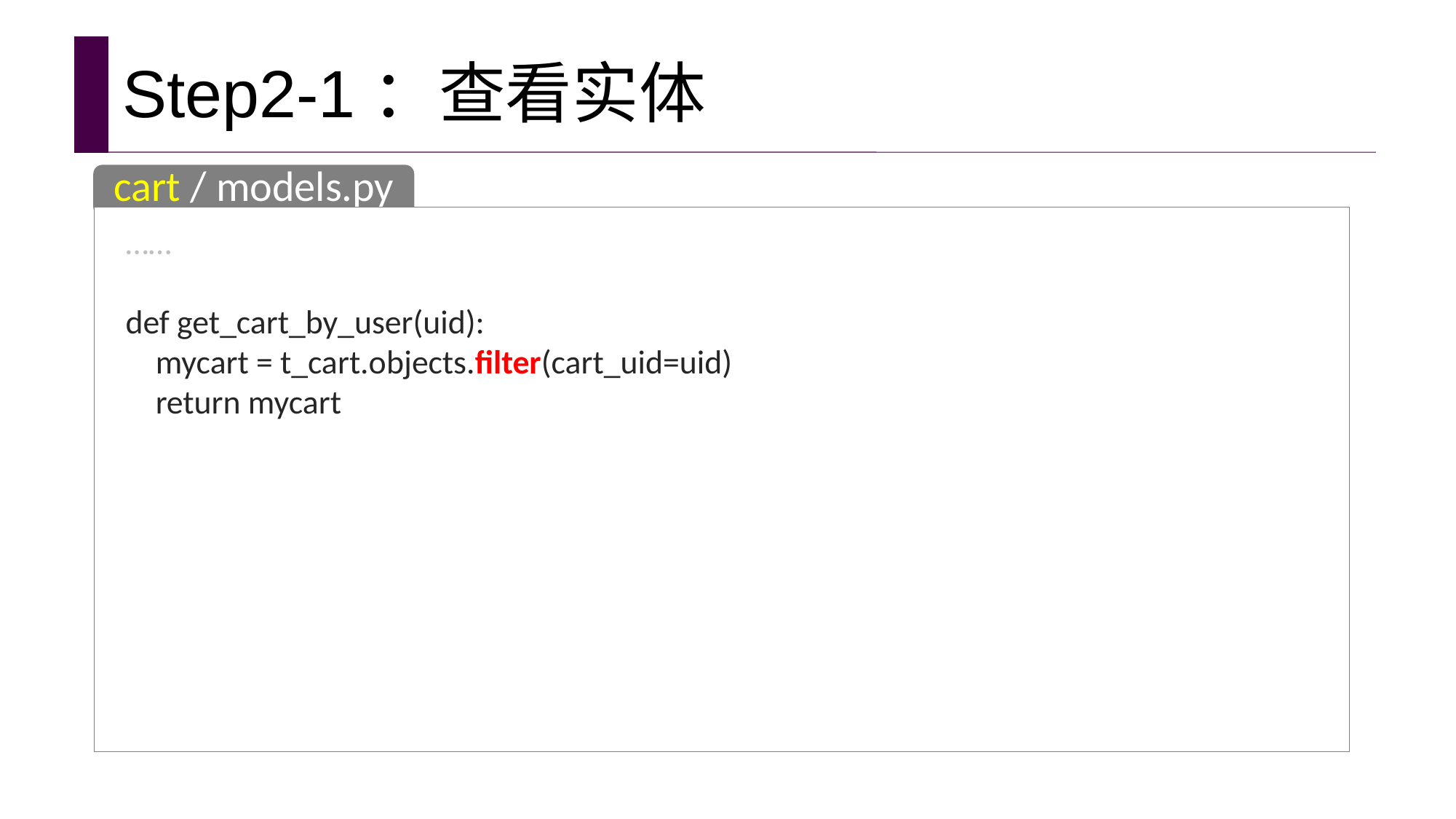

# Step2-1：查看实体
cart / models.py

……

def get_cart_by_user(uid):
    mycart = t_cart.objects.filter(cart_uid=uid)
    return mycart